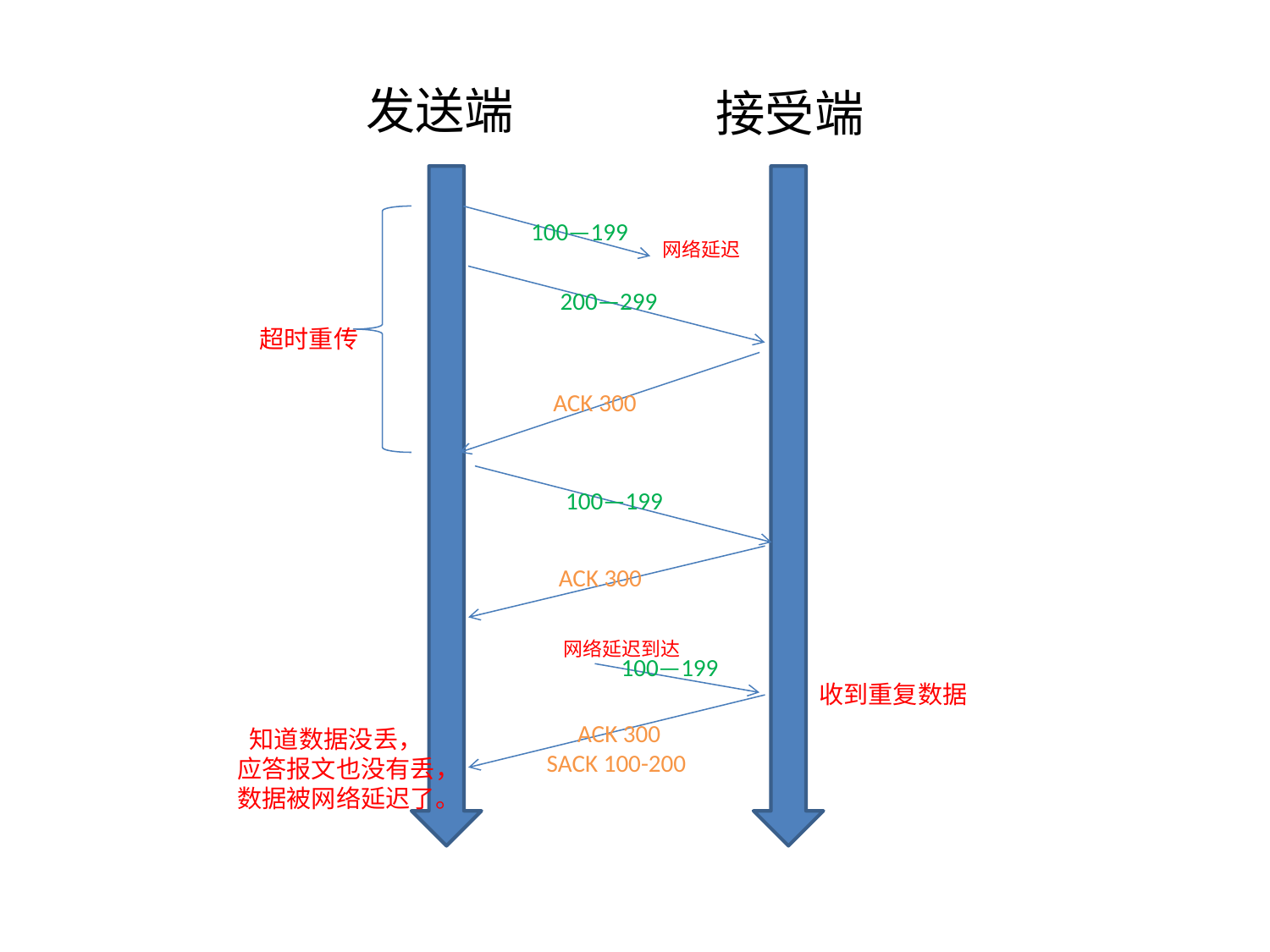

发送端
接受端

100—199
网络延迟
200—299
超时重传
ACK 300
100—199
ACK 300
网络延迟到达
100—199
收到重复数据
ACK 300
SACK 100-200
知道数据没丢，
应答报文也没有丢，
数据被网络延迟了。